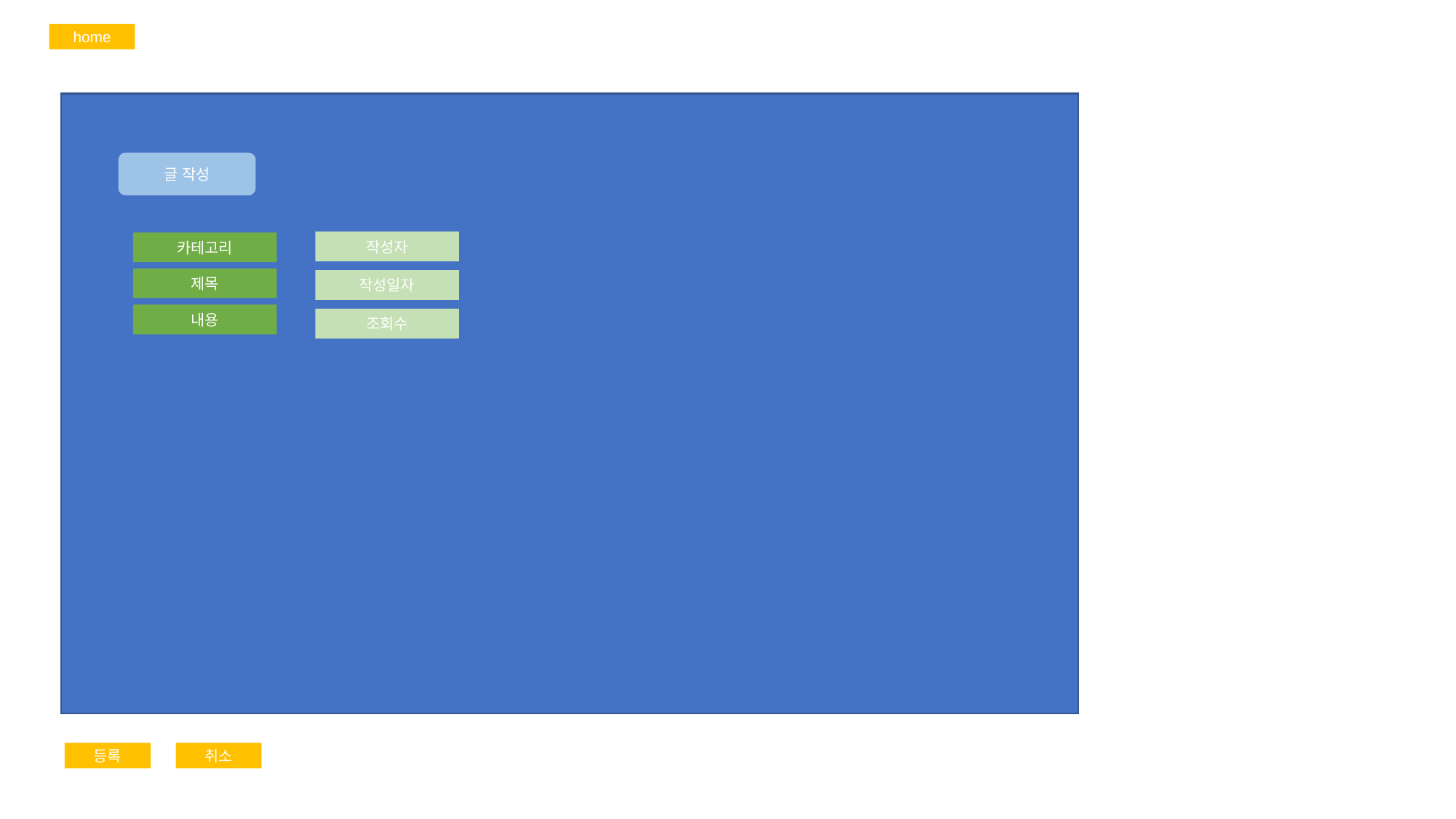

home

글 작성
작성자
카테고리
제목
작성일자
내용
조회수
등록
취소